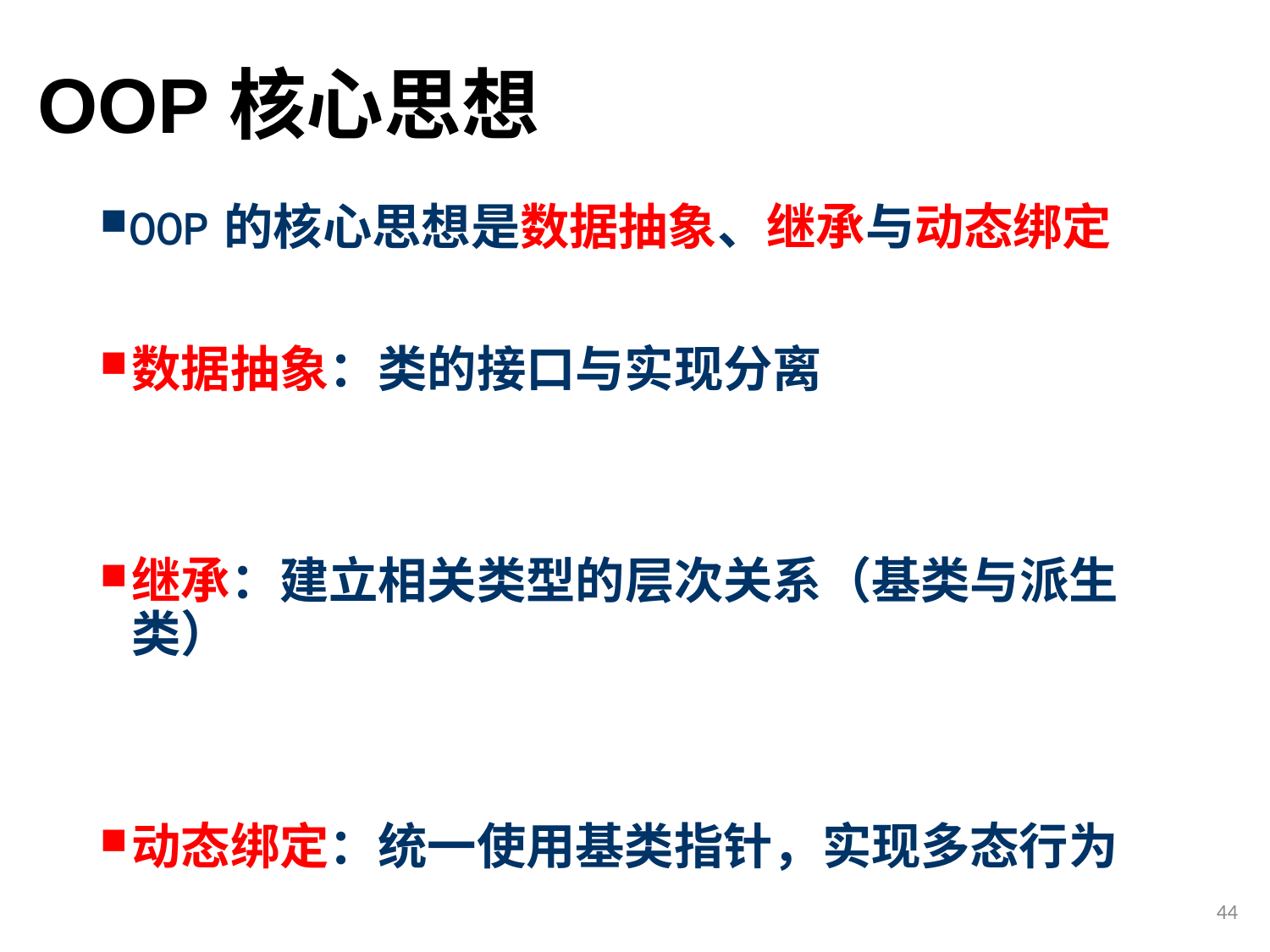

# OOP核心思想
OOP的核心思想是数据抽象、继承与动态绑定

数据抽象：类的接口与实现分离

继承：建立相关类型的层次关系（基类与派生类）

动态绑定：统一使用基类指针，实现多态行为

44